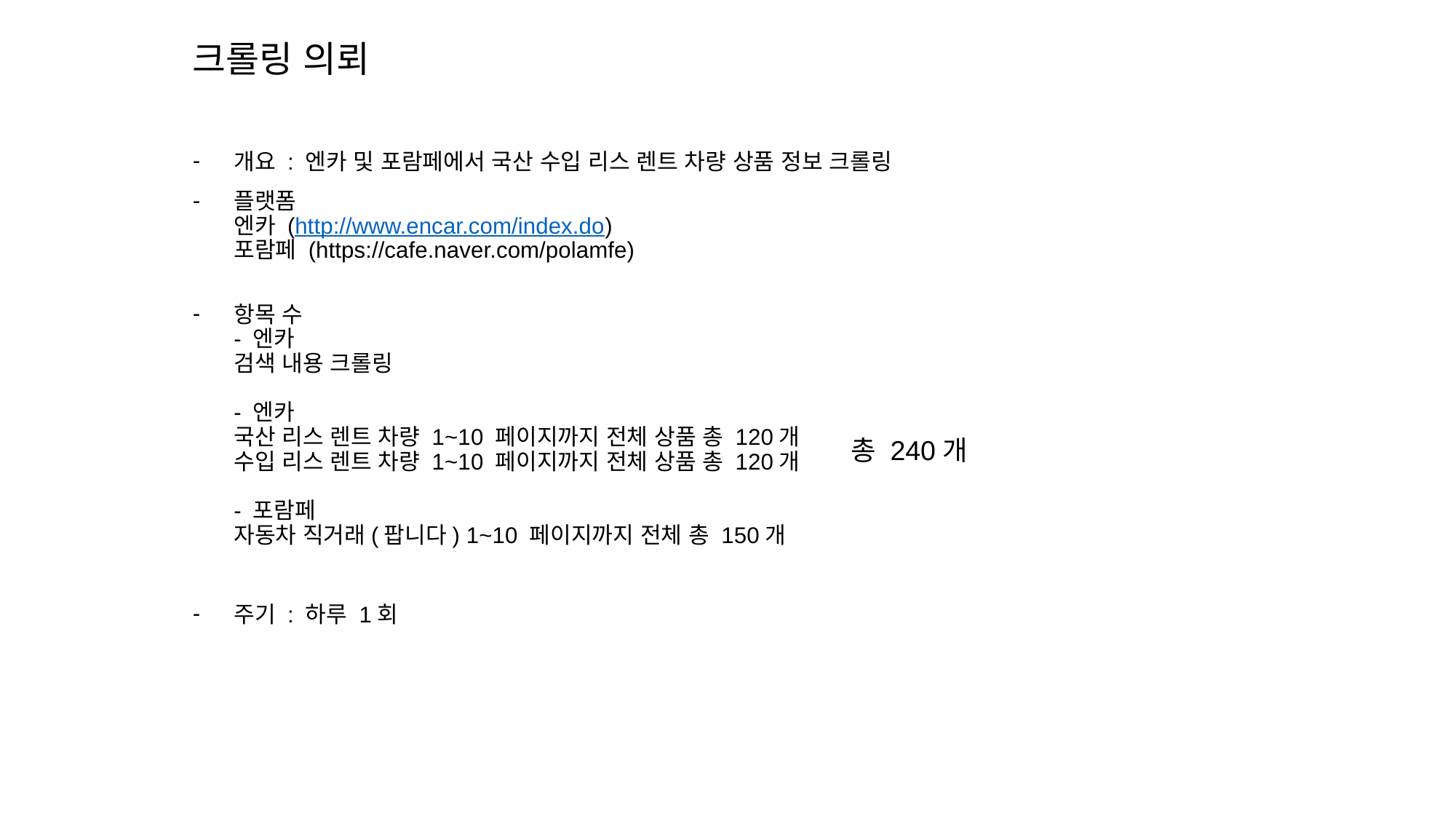

크롤링 의뢰

개요 : 엔카 및 포람페에서 국산 수입 리스 렌트 차량 상품 정보 크롤링
플랫폼
엔카 (http://www.encar.com/index.do)
포람페 (https://cafe.naver.com/polamfe)
항목 수
- 엔카
검색 내용 크롤링
- 엔카
국산 리스 렌트 차량 1~10 페이지까지 전체 상품 총 120개
수입 리스 렌트 차량 1~10 페이지까지 전체 상품 총 120개
- 포람페
자동차 직거래(팝니다) 1~10 페이지까지 전체 총 150개

주기 : 하루 1회

총 240개